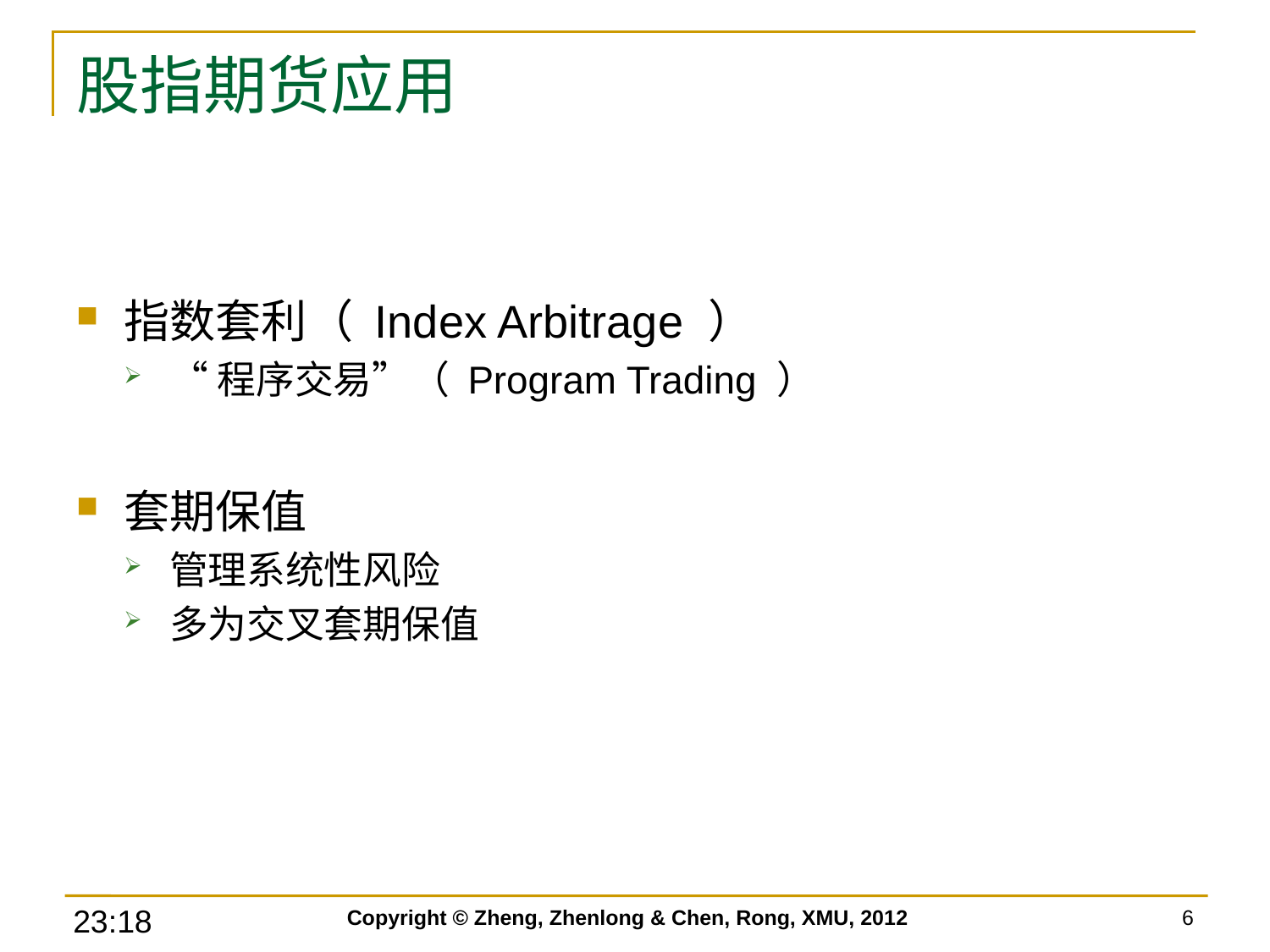

# 股指期货应用

指数套利（ Index Arbitrage ）
“程序交易”（ Program Trading ）

套期保值
管理系统性风险
多为交叉套期保值
Copyright © Zheng, Zhenlong & Chen, Rong, XMU, 2012
6